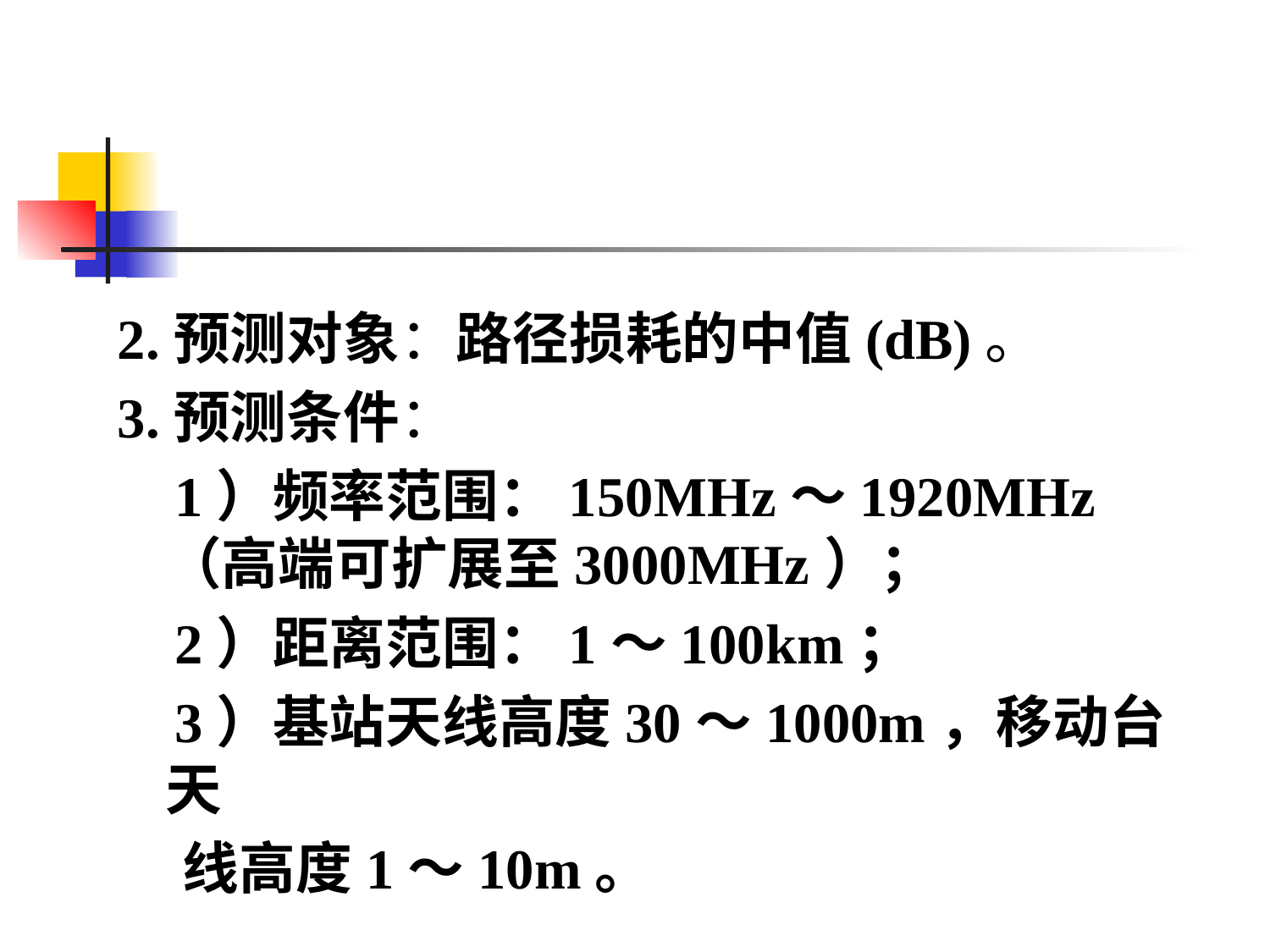

2.预测对象：路径损耗的中值(dB)。
3.预测条件：
    1）频率范围：150MHz～1920MHz（高端可扩展至3000MHz）；
    2）距离范围：1～100km；
    3）基站天线高度30～1000m，移动台天
    线高度1～10m。